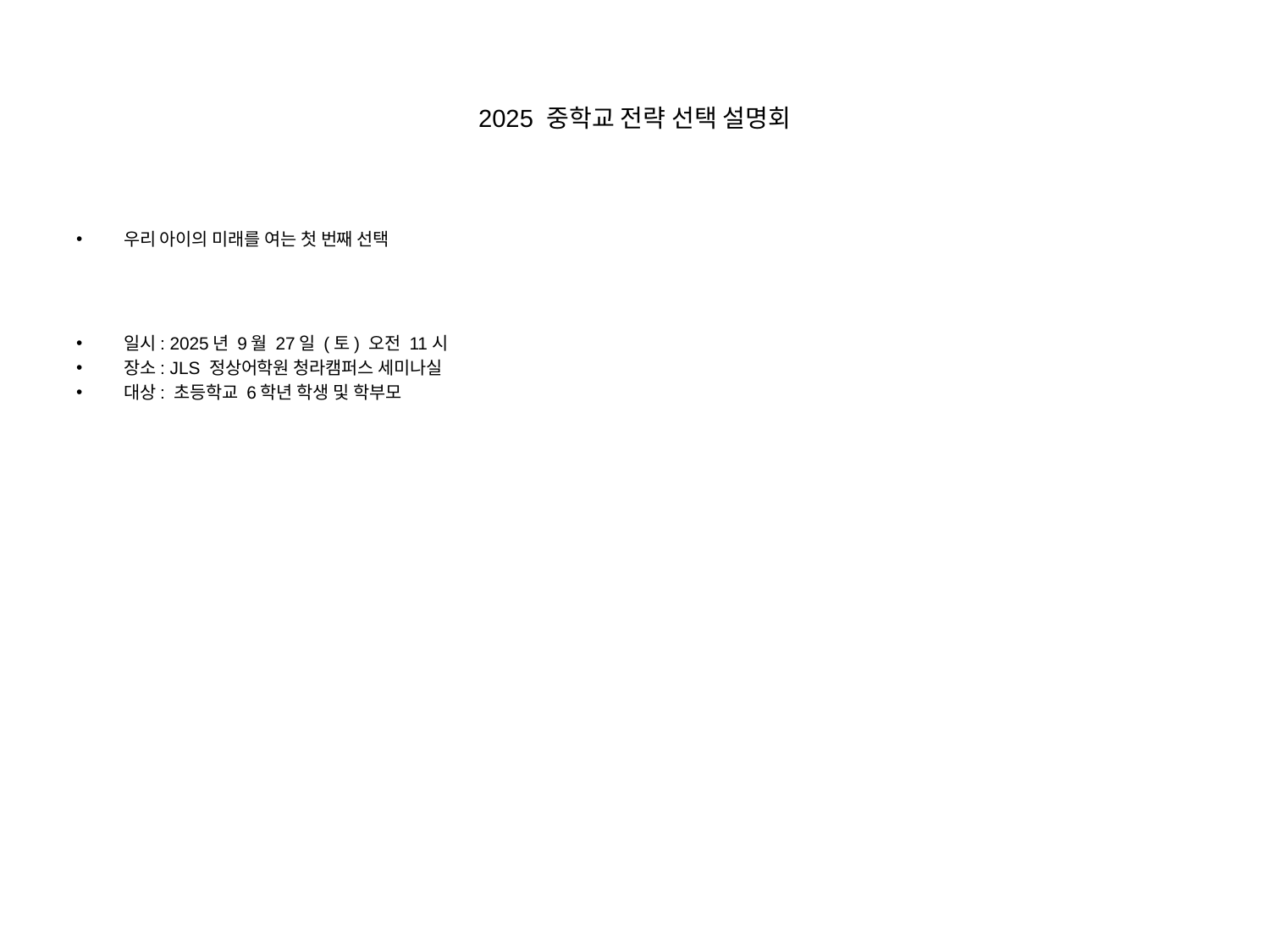

# 2025 중학교 전략 선택 설명회
우리 아이의 미래를 여는 첫 번째 선택

일시: 2025년 9월 27일 (토) 오전 11시
장소: JLS 정상어학원 청라캠퍼스 세미나실
대상: 초등학교 6학년 학생 및 학부모